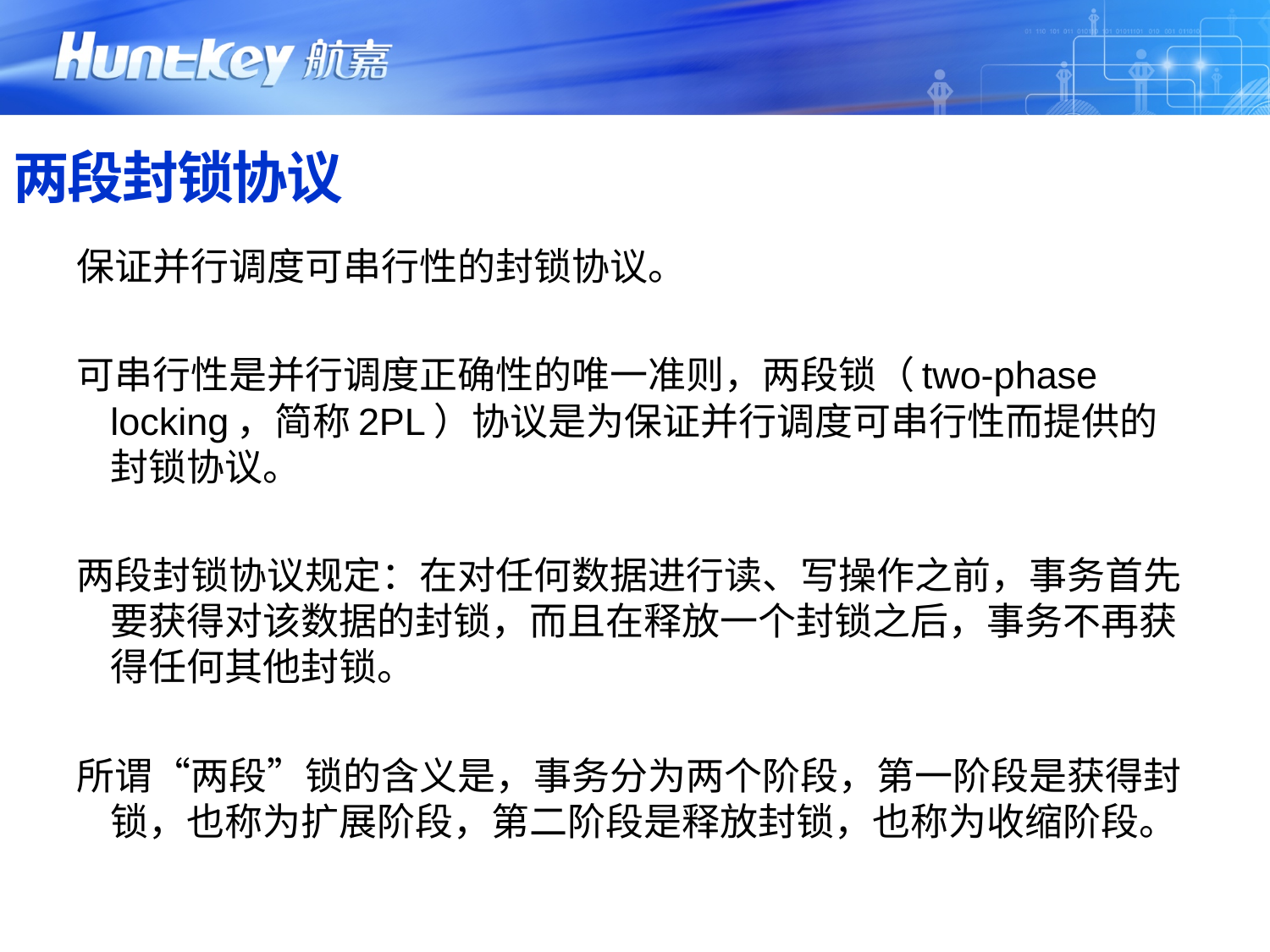

# 两段封锁协议
保证并行调度可串行性的封锁协议。

可串行性是并行调度正确性的唯一准则，两段锁（two-phase locking，简称2PL）协议是为保证并行调度可串行性而提供的封锁协议。

两段封锁协议规定：在对任何数据进行读、写操作之前，事务首先要获得对该数据的封锁，而且在释放一个封锁之后，事务不再获得任何其他封锁。

所谓“两段”锁的含义是，事务分为两个阶段，第一阶段是获得封锁，也称为扩展阶段，第二阶段是释放封锁，也称为收缩阶段。